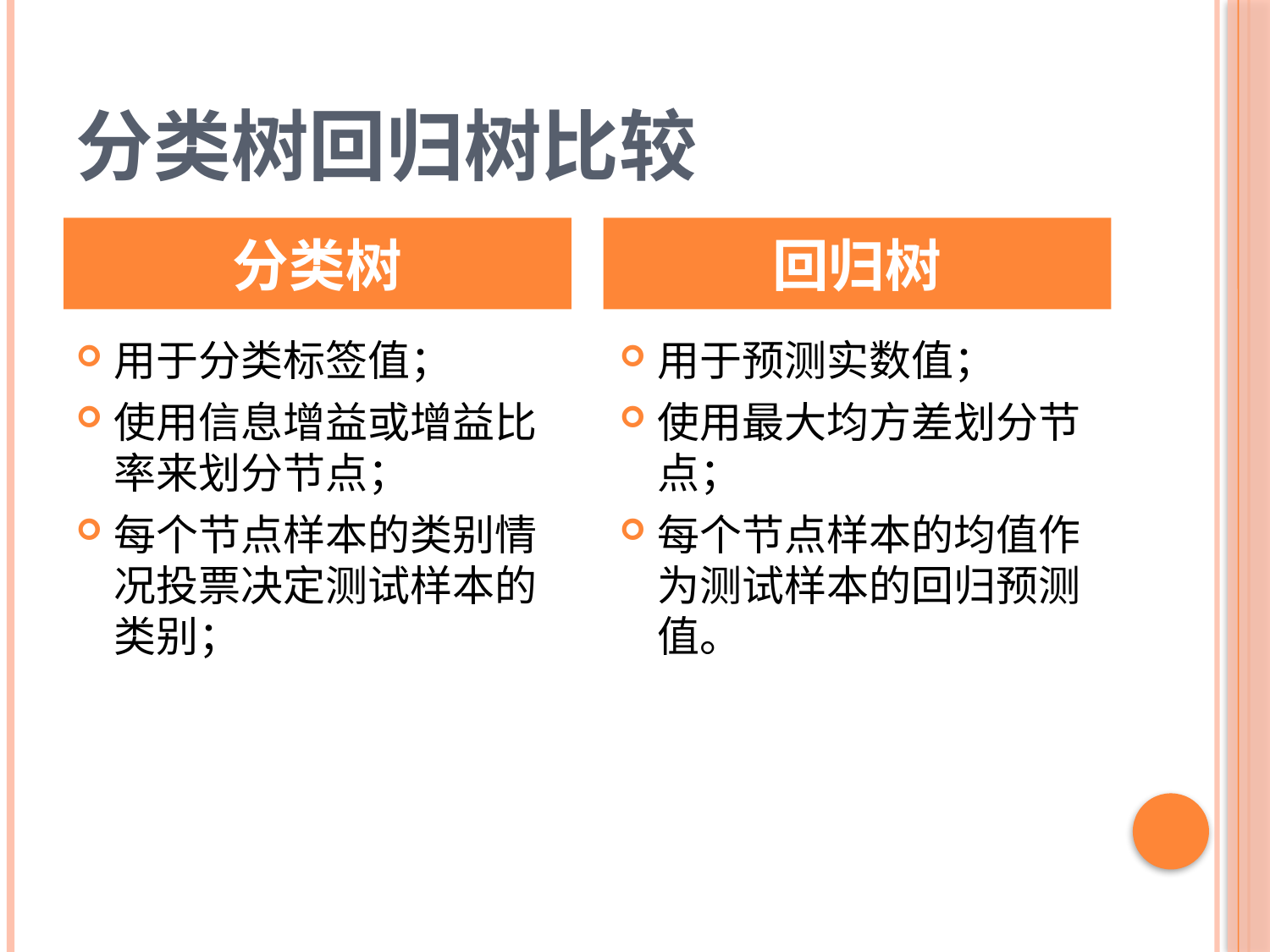

# 分类树回归树比较
分类树
回归树
用于分类标签值；
使用信息增益或增益比率来划分节点；
每个节点样本的类别情况投票决定测试样本的类别；
用于预测实数值；
使用最大均方差划分节点；
每个节点样本的均值作为测试样本的回归预测值。